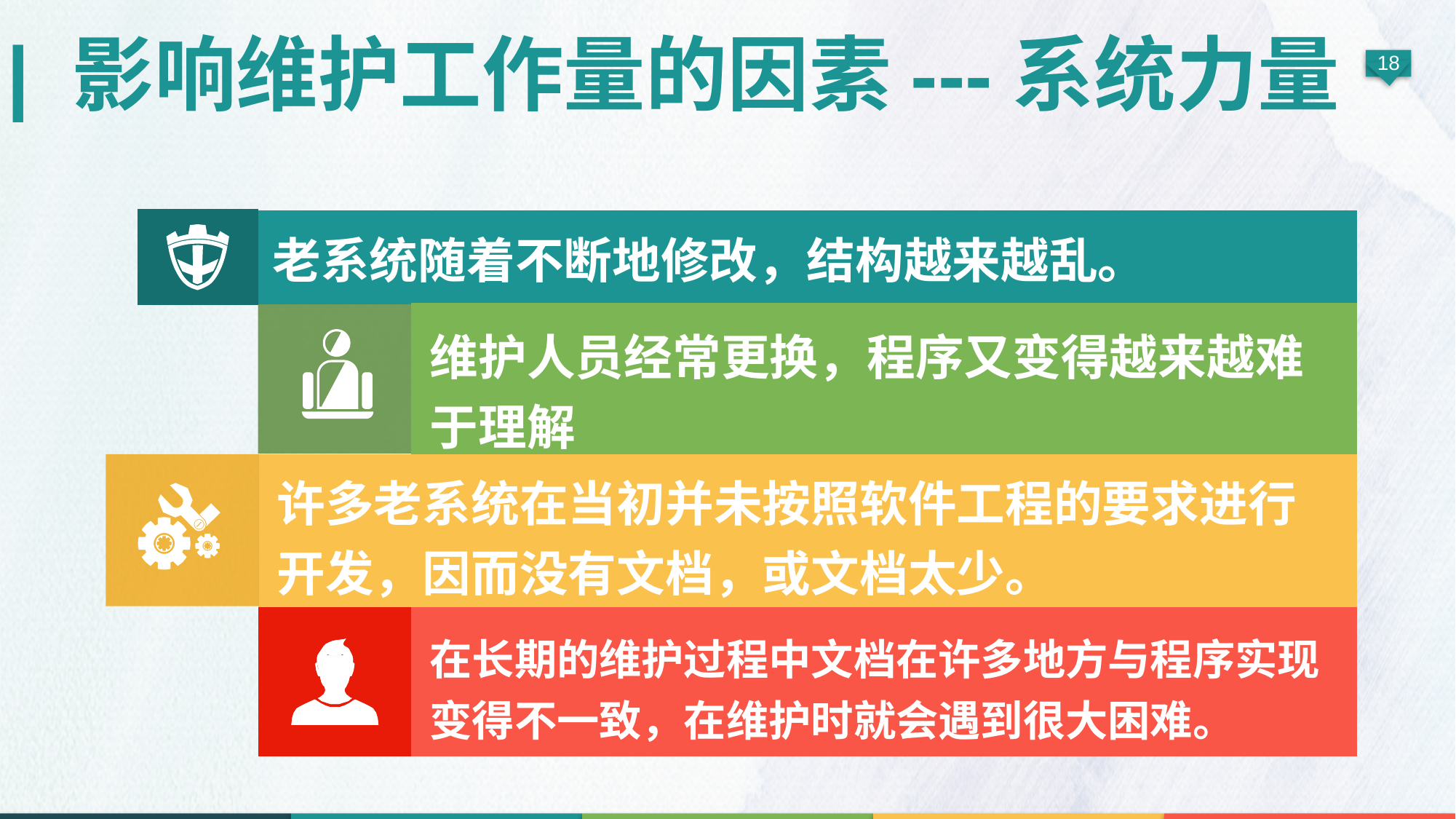

| 影响维护工作量的因素---系统力量

老系统随着不断地修改，结构越来越乱。

维护人员经常更换，程序又变得越来越难于理解

许多老系统在当初并未按照软件工程的要求进行开发，因而没有文档，或文档太少。

在长期的维护过程中文档在许多地方与程序实现变得不一致，在维护时就会遇到很大困难。